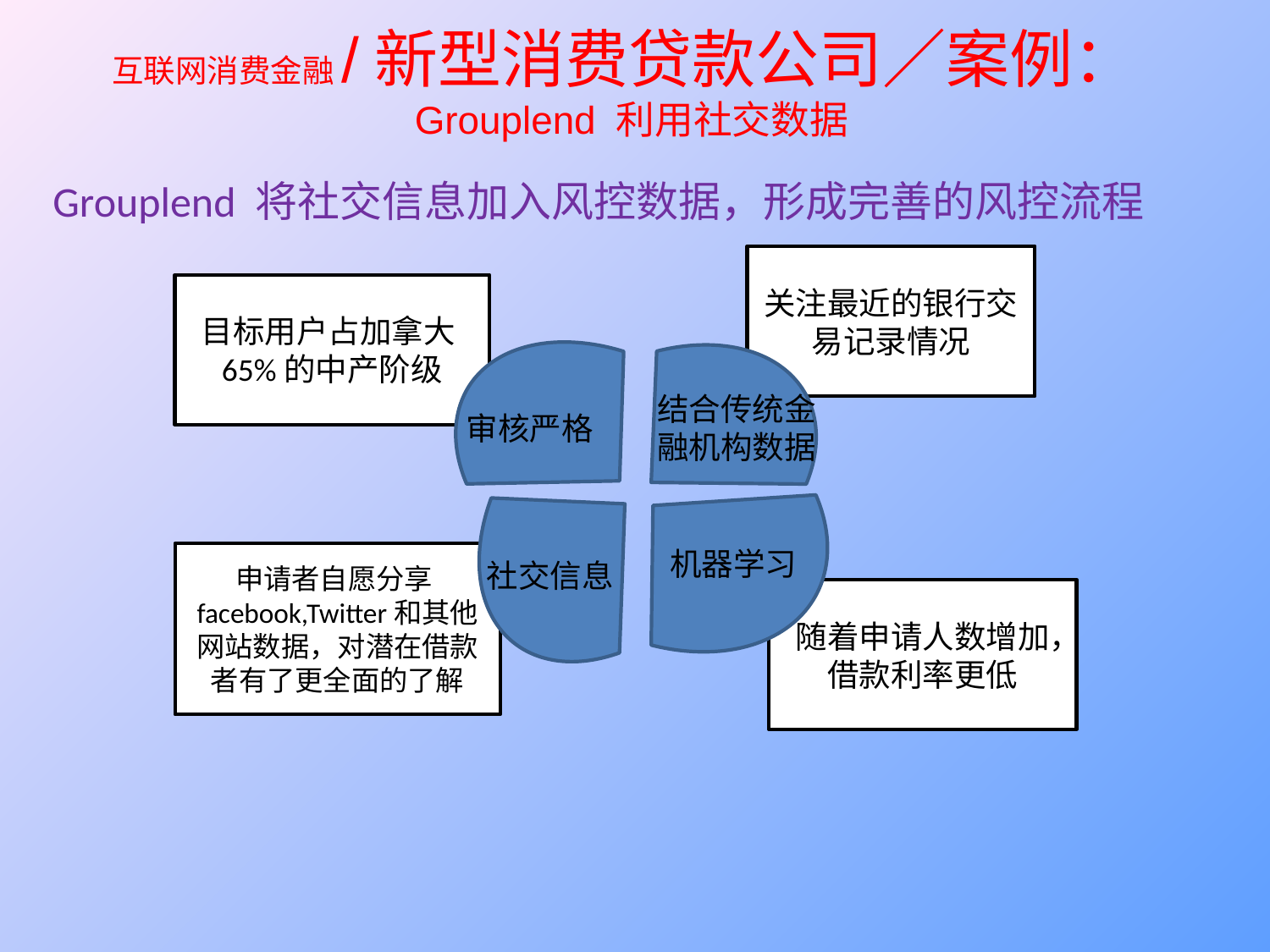

# 互联网消费金融/新型消费贷款公司／案例：Grouplend 利用社交数据

Grouplend 将社交信息加入风控数据，形成完善的风控流程
关注最近的银行交易记录情况
目标用户占加拿大65%的中产阶级

结合传统金融机构数据
审核严格
机器学习
申请者自愿分享facebook,Twitter和其他网站数据，对潜在借款者有了更全面的了解
社交信息
随着申请人数增加，借款利率更低